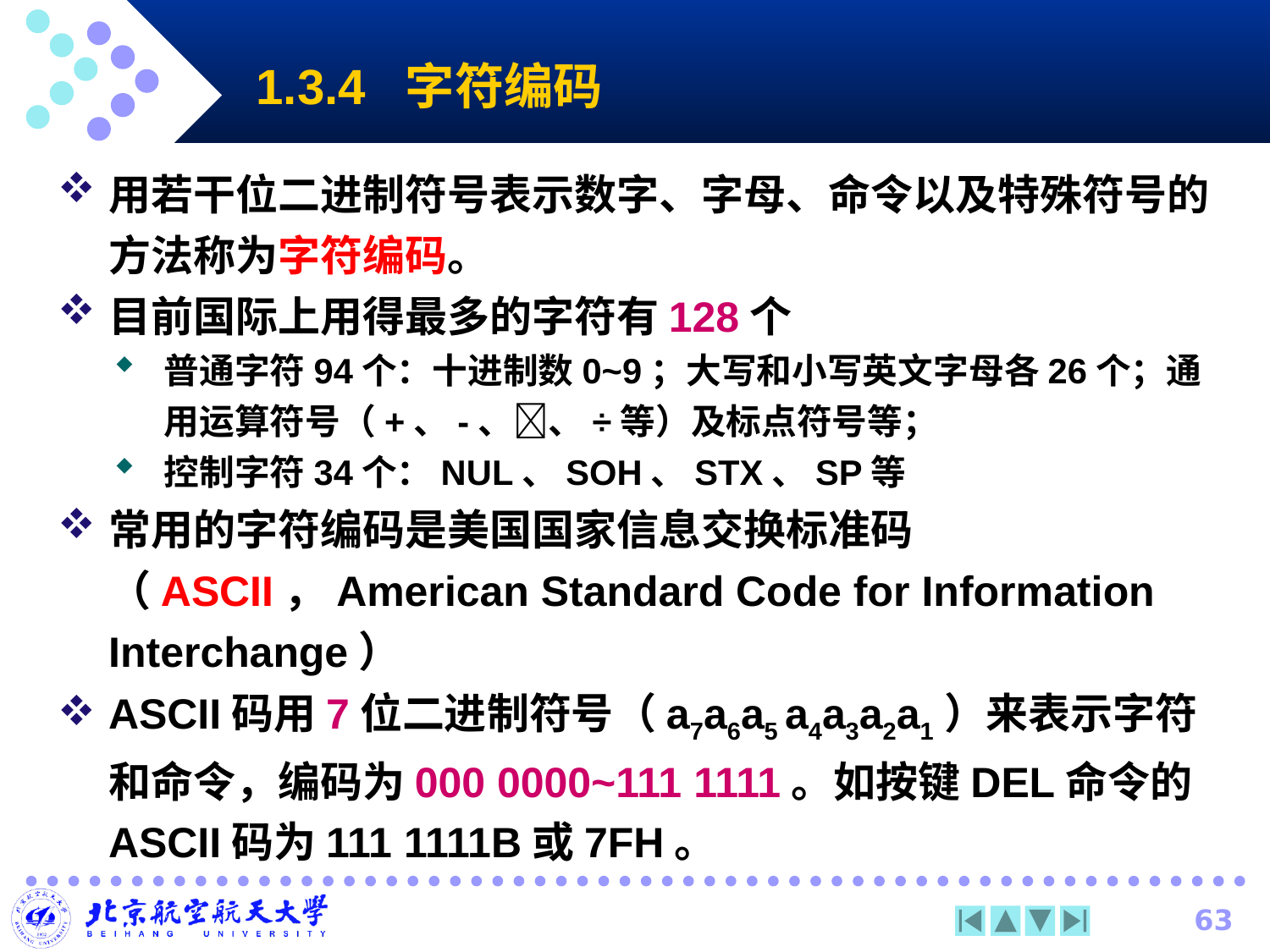

# 1.3.4  字符编码
用若干位二进制符号表示数字、字母、命令以及特殊符号的方法称为字符编码。
目前国际上用得最多的字符有128个
普通字符94个：十进制数0~9；大写和小写英文字母各26个；通用运算符号（+、-、×、÷等）及标点符号等；
控制字符34个：NUL、SOH、STX、SP等
常用的字符编码是美国国家信息交换标准码（ASCII，American Standard Code for Information Interchange）
ASCII码用7位二进制符号（a7a6a5 a4a3a2a1）来表示字符和命令，编码为000 0000~111 1111。如按键DEL命令的ASCII码为111 1111B或7FH。
63